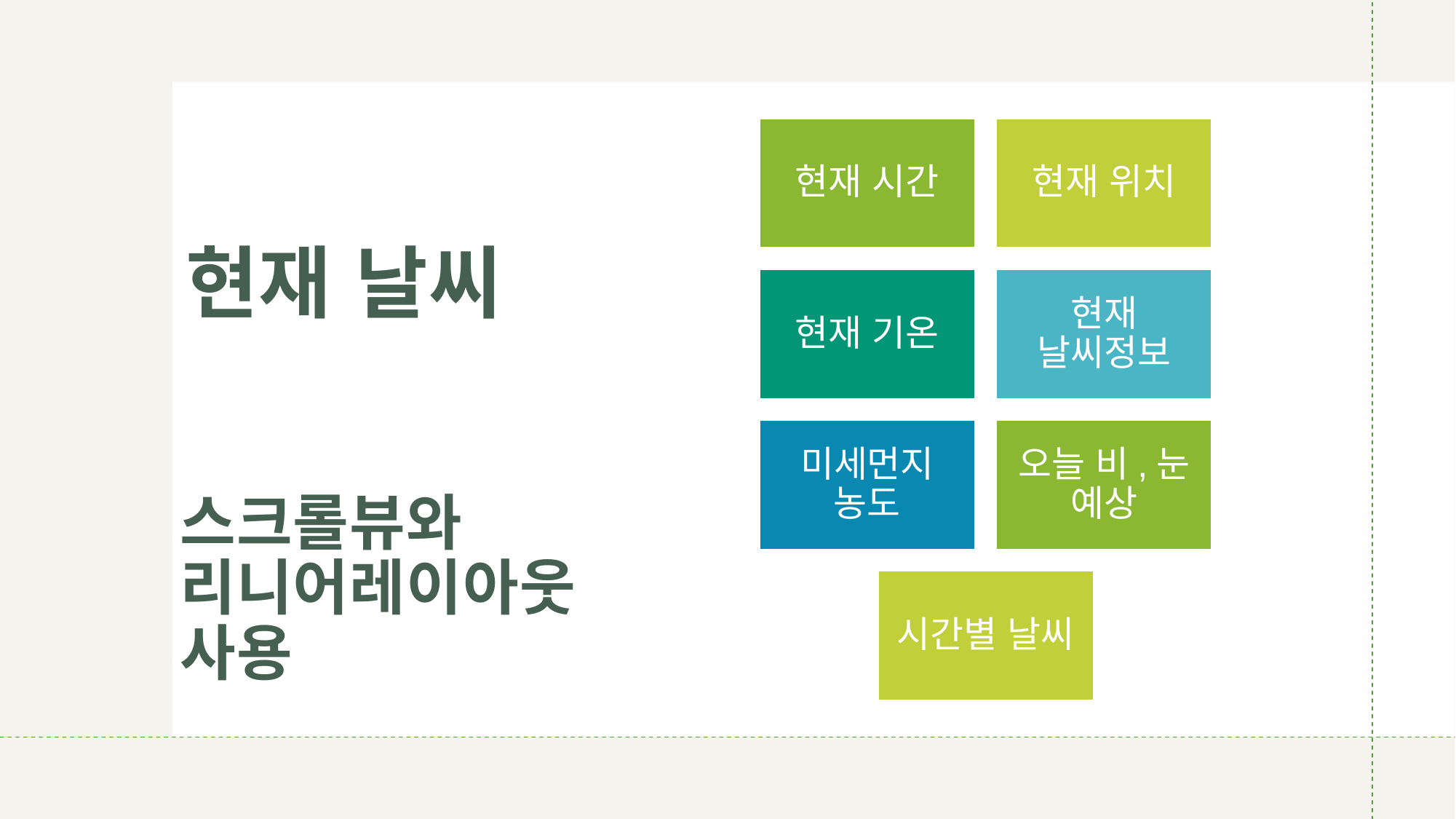

# 현재 날씨

현재 시간
현재 위치
현재 기온
현재 날씨정보
미세먼지 농도
오늘 비,눈 예상
시간별 날씨
스크롤뷰와 리니어레이아웃 사용